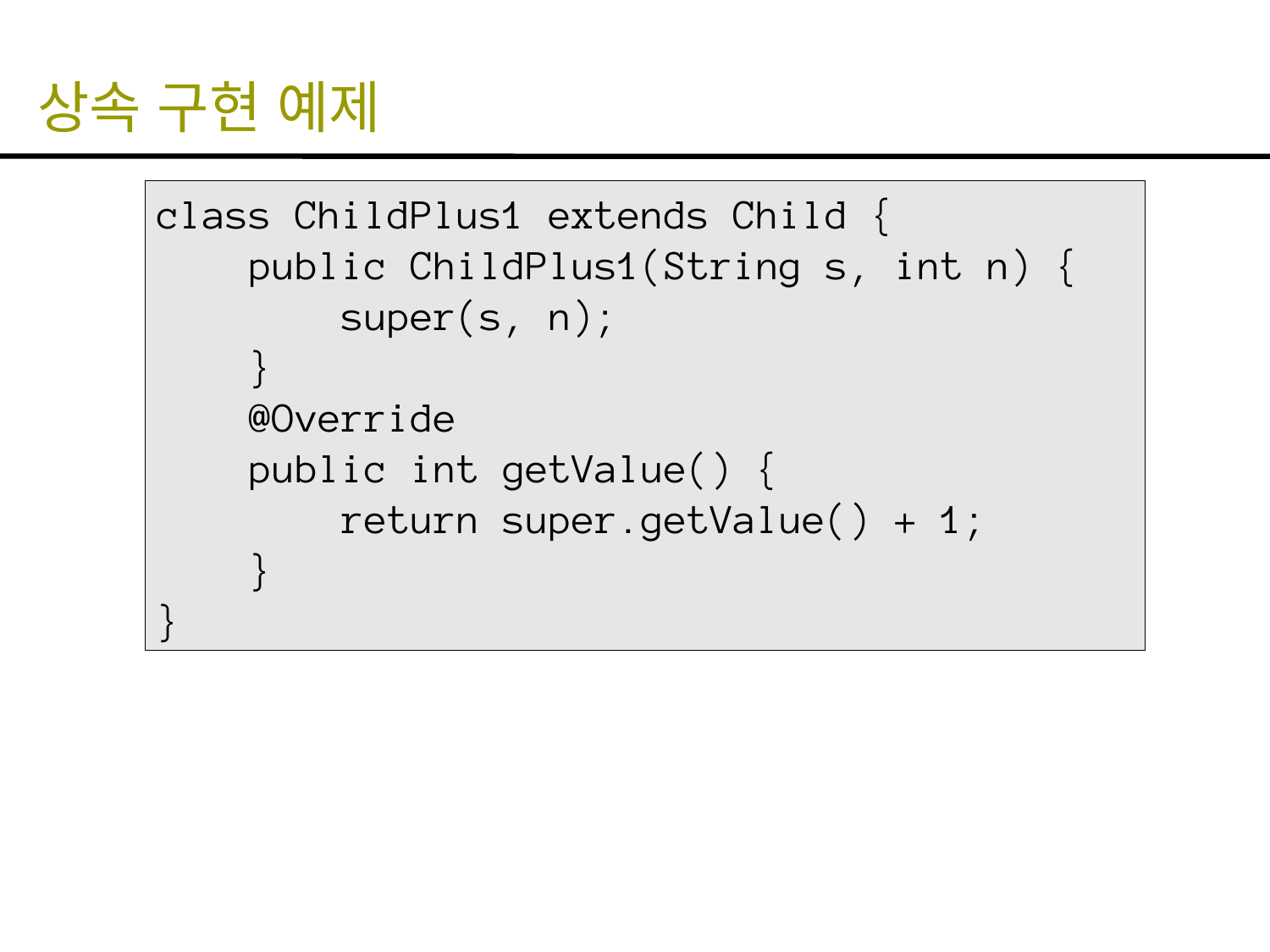

# 상속 구현 예제

class ChildPlus1 extends Child {
    public ChildPlus1(String s, int n) {
        super(s, n);
    }
    @Override
    public int getValue() {
        return super.getValue() + 1;
    }
}